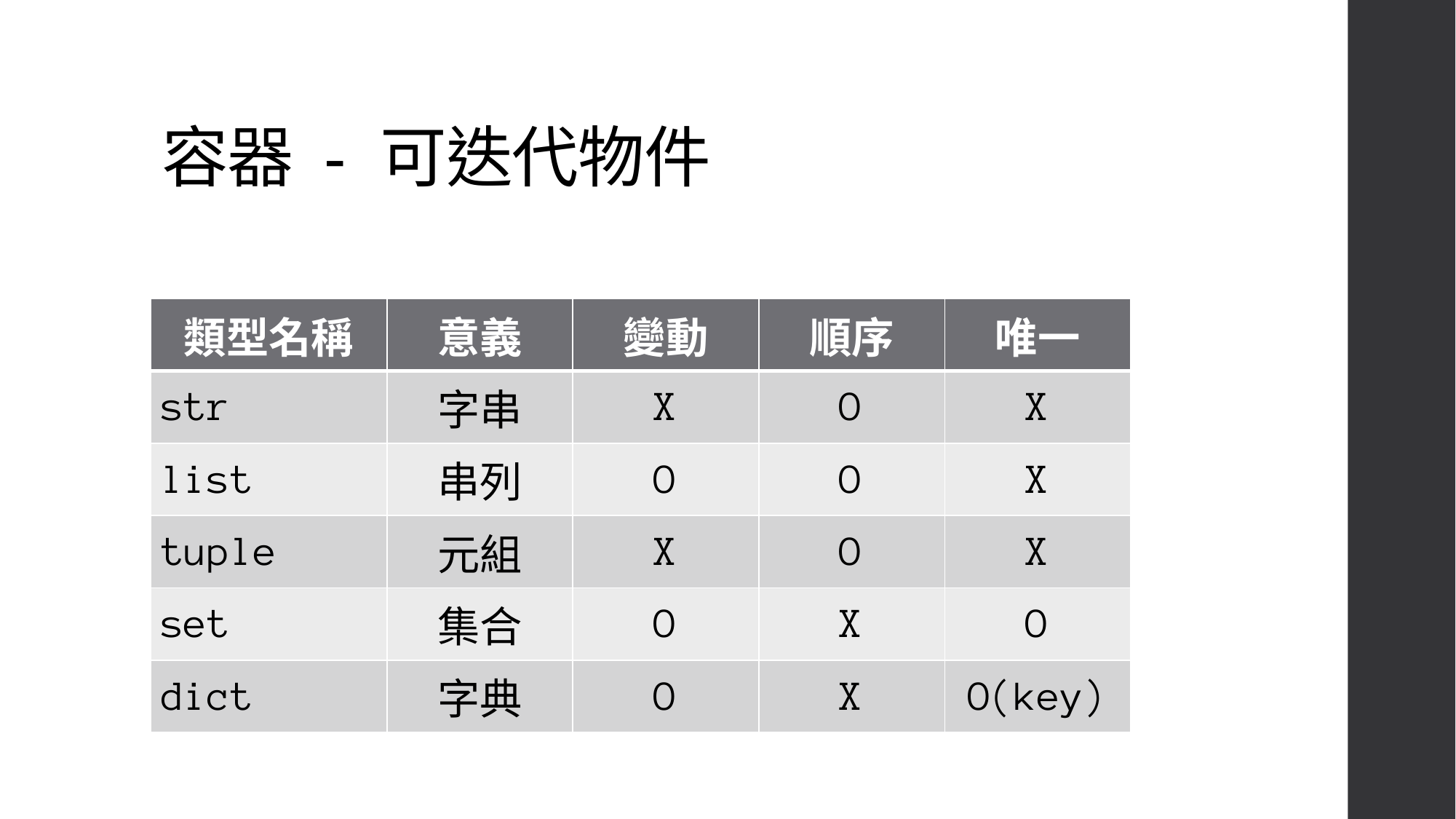

# 容器 - 可迭代物件
| 類型名稱 | 意義 | 變動 | 順序 | 唯一 |
| --- | --- | --- | --- | --- |
| str | 字串 | X | O | X |
| list | 串列 | O | O | X |
| tuple | 元組 | X | O | X |
| set | 集合 | O | X | O |
| dict | 字典 | O | X | O(key) |